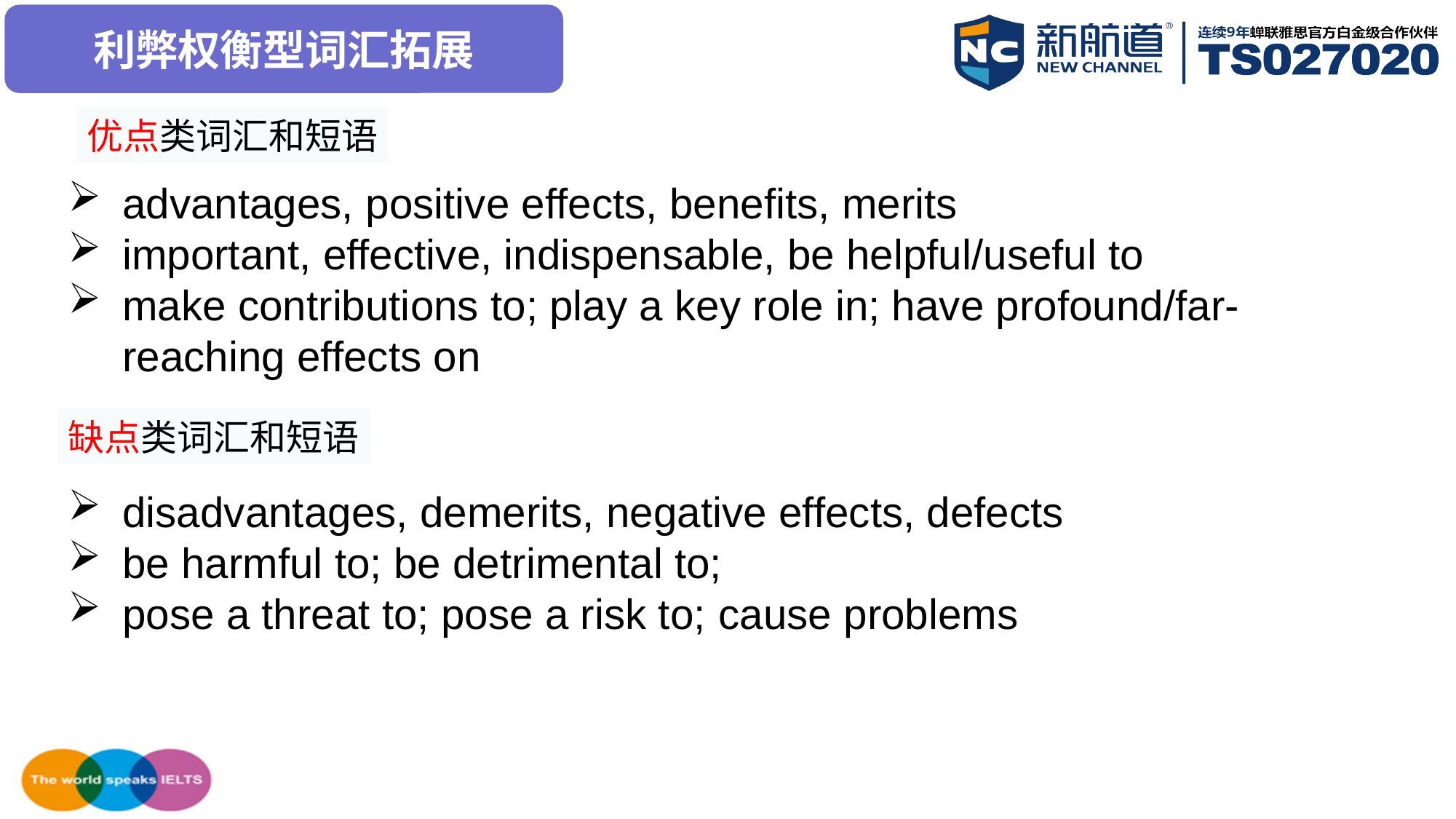

利弊权衡型词汇拓展
优点类词汇和短语
advantages, positive effects, benefits, merits
important, effective, indispensable, be helpful/useful to
make contributions to; play a key role in; have profound/far-reaching effects on
缺点类词汇和短语
disadvantages, demerits, negative effects, defects
be harmful to; be detrimental to;
pose a threat to; pose a risk to; cause problems